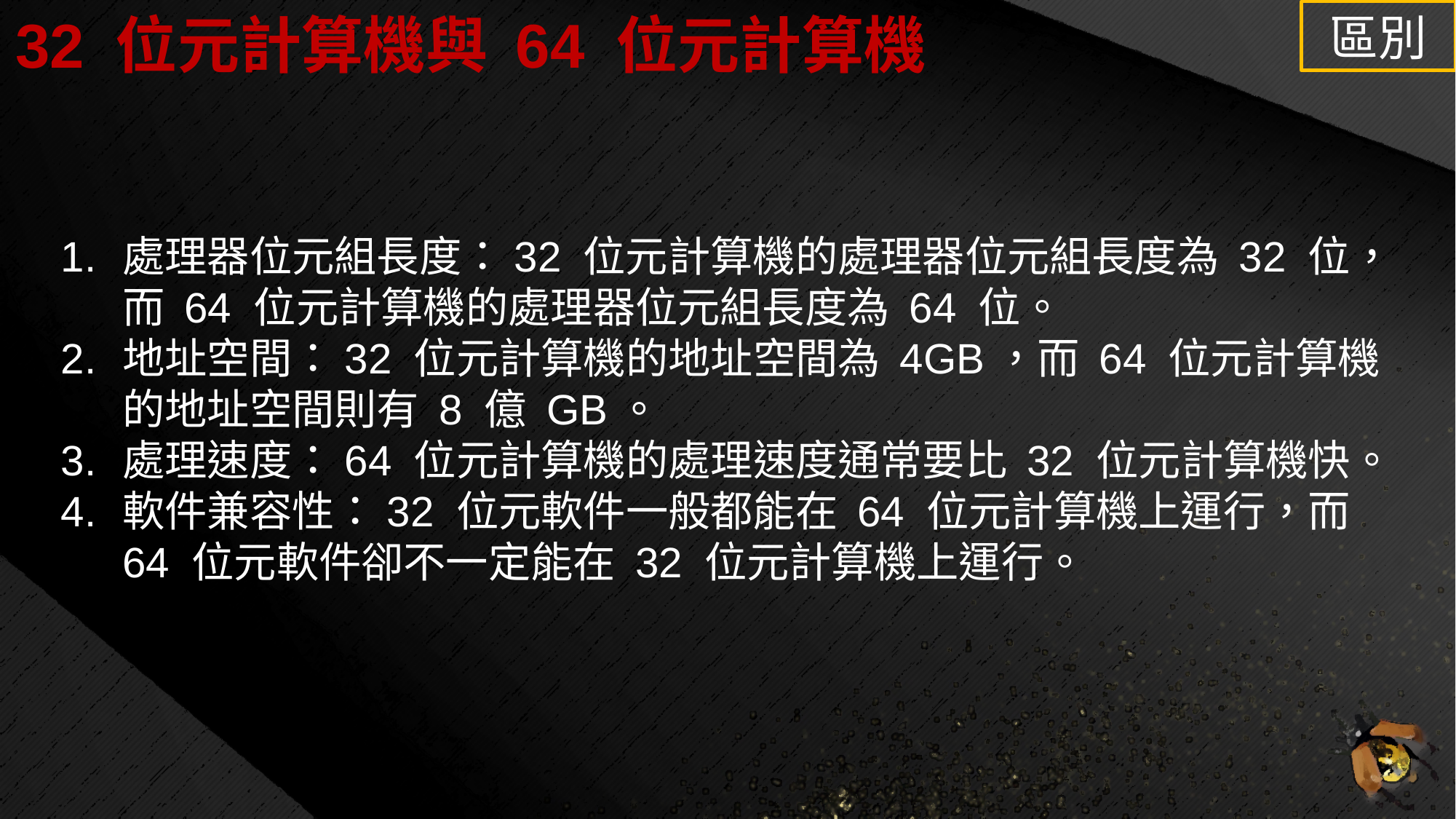

32 位元計算機與 64 位元計算機
區別
處理器位元組長度：32 位元計算機的處理器位元組長度為 32 位，而 64 位元計算機的處理器位元組長度為 64 位。
地址空間：32 位元計算機的地址空間為 4GB，而 64 位元計算機的地址空間則有 8 億 GB。
處理速度：64 位元計算機的處理速度通常要比 32 位元計算機快。
軟件兼容性：32 位元軟件一般都能在 64 位元計算機上運行，而 64 位元軟件卻不一定能在 32 位元計算機上運行。